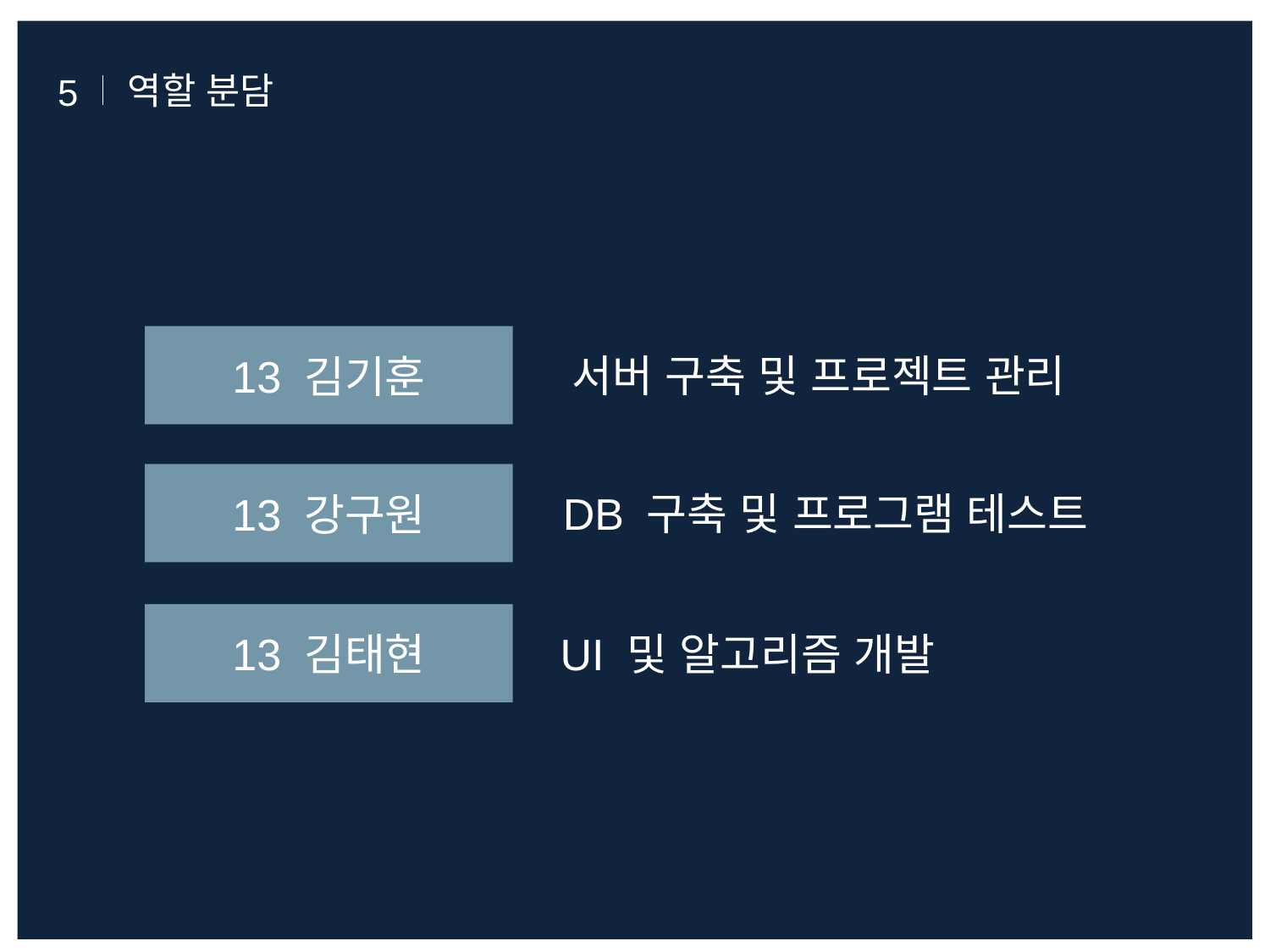

5
역할 분담
13 김기훈
서버 구축 및 프로젝트 관리
13 강구원
DB 구축 및 프로그램 테스트
13 김태현
UI 및 알고리즘 개발